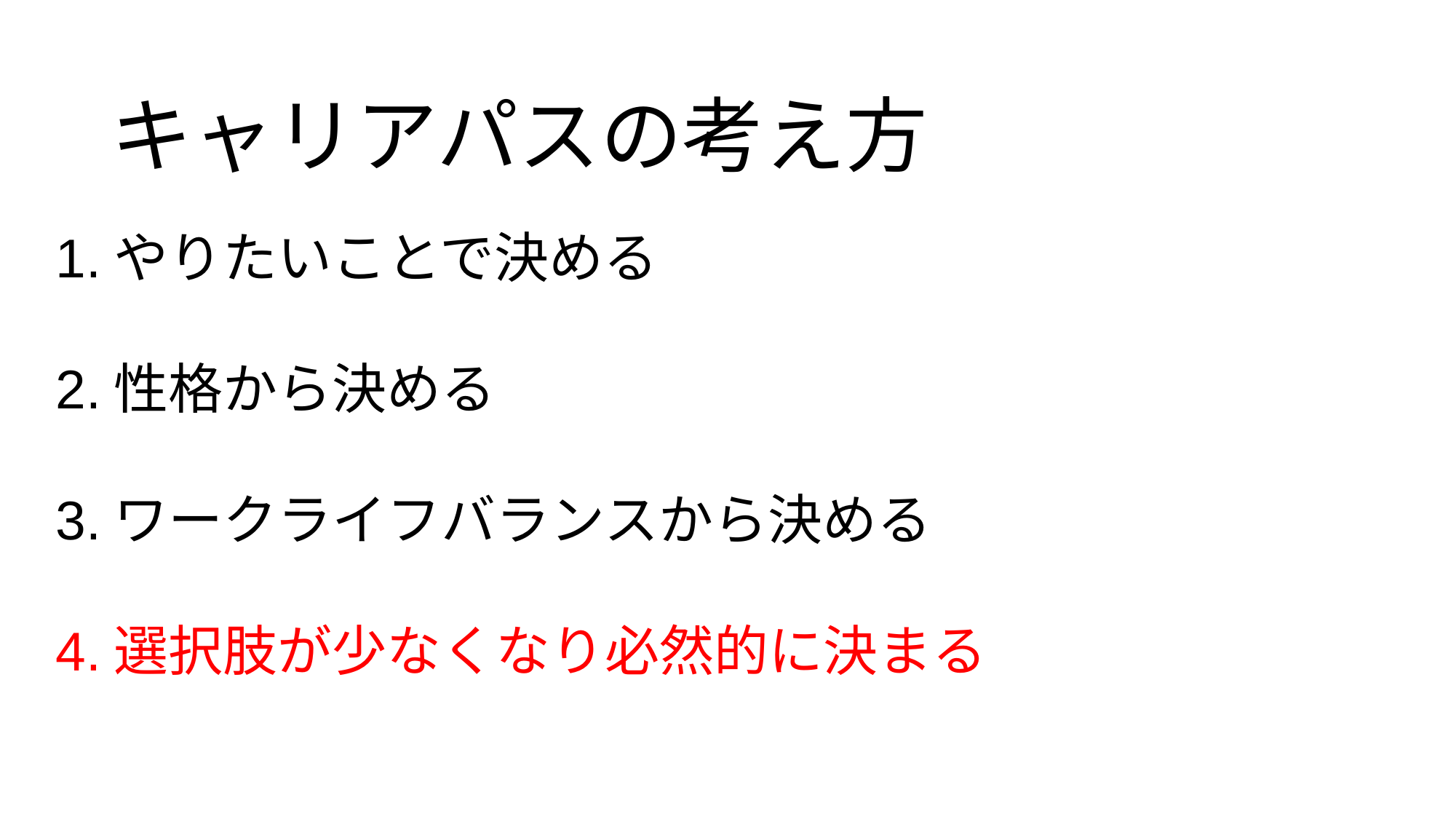

# キャリアパスの考え方
1.やりたいことで決める

2.性格から決める

3.ワークライフバランスから決める

4.選択肢が少なくなり必然的に決まる